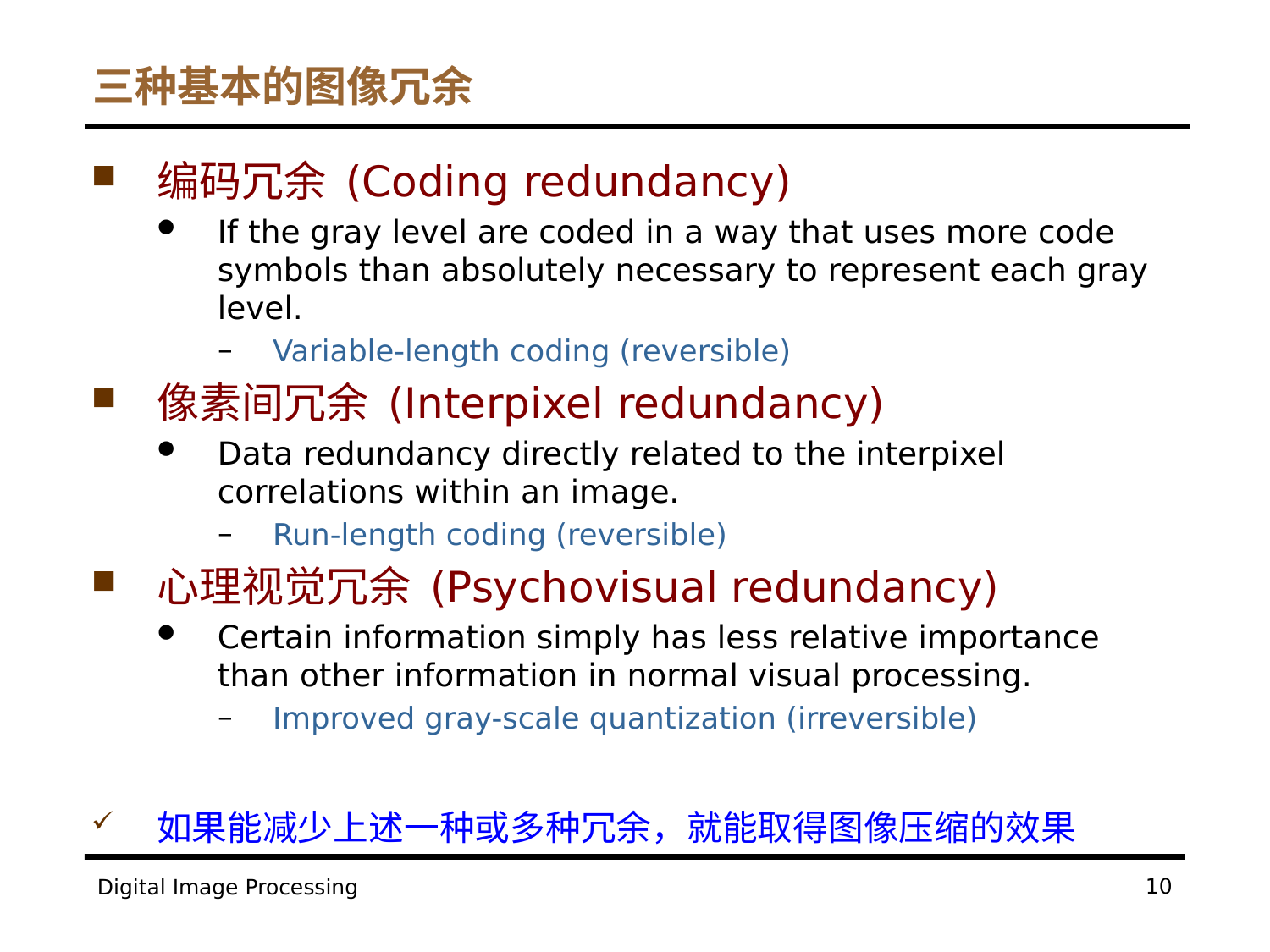

# 三种基本的图像冗余
编码冗余 (Coding redundancy)
If the gray level are coded in a way that uses more code symbols than absolutely necessary to represent each gray level.
Variable-length coding (reversible)
像素间冗余 (Interpixel redundancy)
Data redundancy directly related to the interpixel correlations within an image.
Run-length coding (reversible)
心理视觉冗余 (Psychovisual redundancy)
Certain information simply has less relative importance than other information in normal visual processing.
Improved gray-scale quantization (irreversible)

如果能减少上述一种或多种冗余，就能取得图像压缩的效果
10
Digital Image Processing